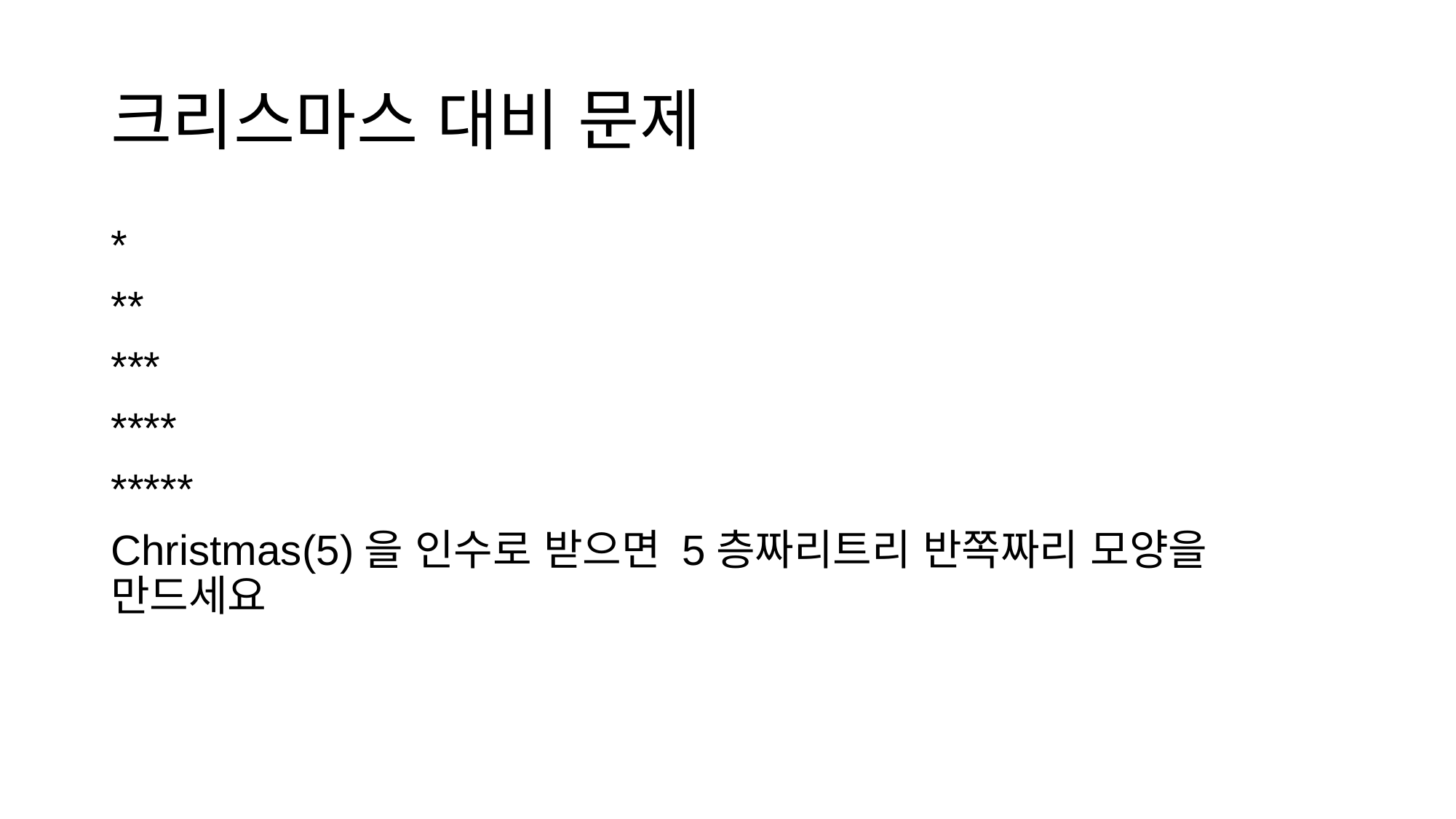

# 크리스마스 대비 문제
*
**
***
****
*****
Christmas(5)을 인수로 받으면 5층짜리트리 반쪽짜리 모양을 만드세요